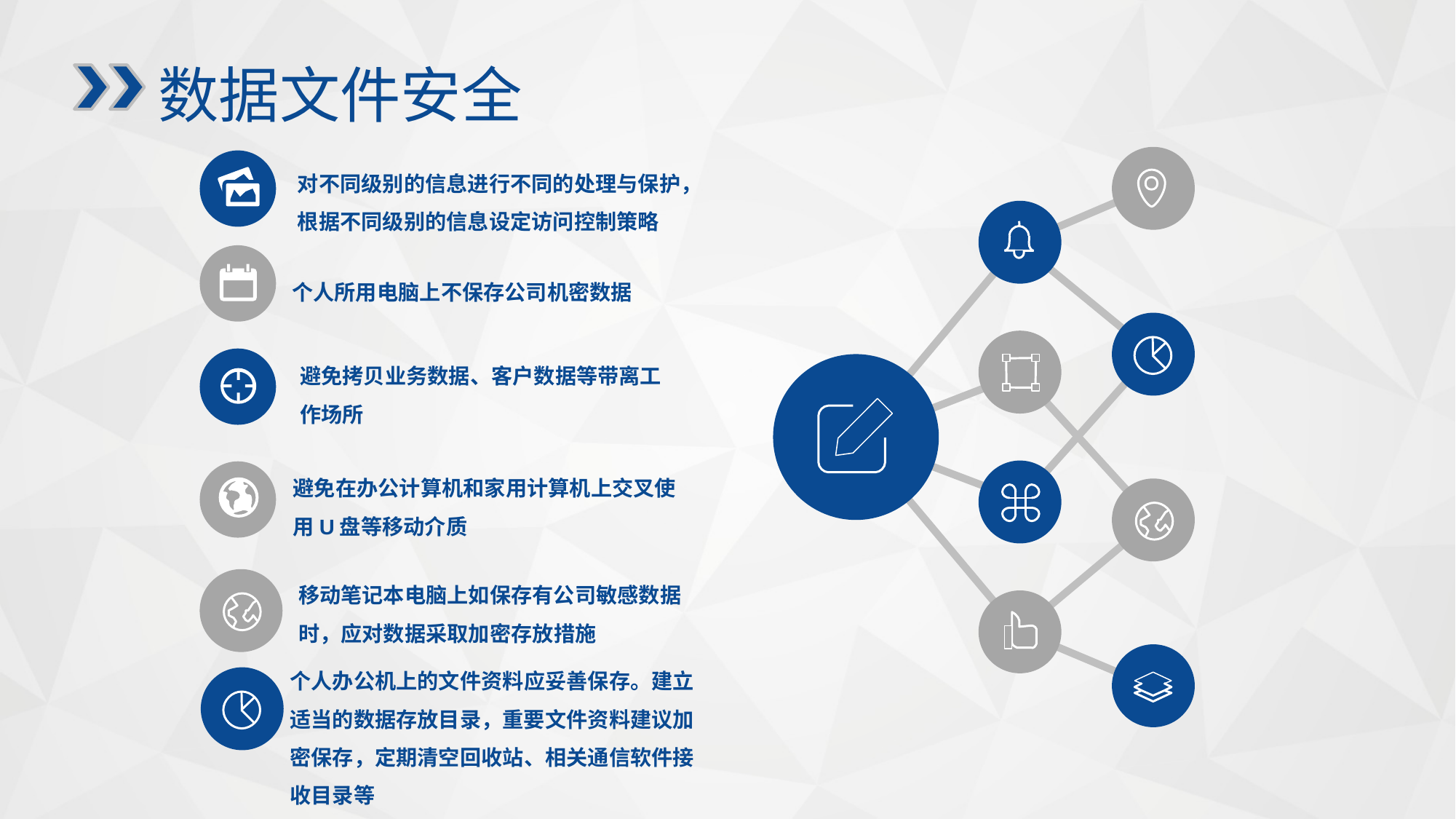

数据文件安全

对不同级别的信息进行不同的处理与保护，根据不同级别的信息设定访问控制策略

个人所用电脑上不保存公司机密数据

避免拷贝业务数据、客户数据等带离工作场所

避免在办公计算机和家用计算机上交叉使用U盘等移动介质

移动笔记本电脑上如保存有公司敏感数据时，应对数据采取加密存放措施

个人办公机上的文件资料应妥善保存。建立适当的数据存放目录，重要文件资料建议加密保存，定期清空回收站、相关通信软件接收目录等